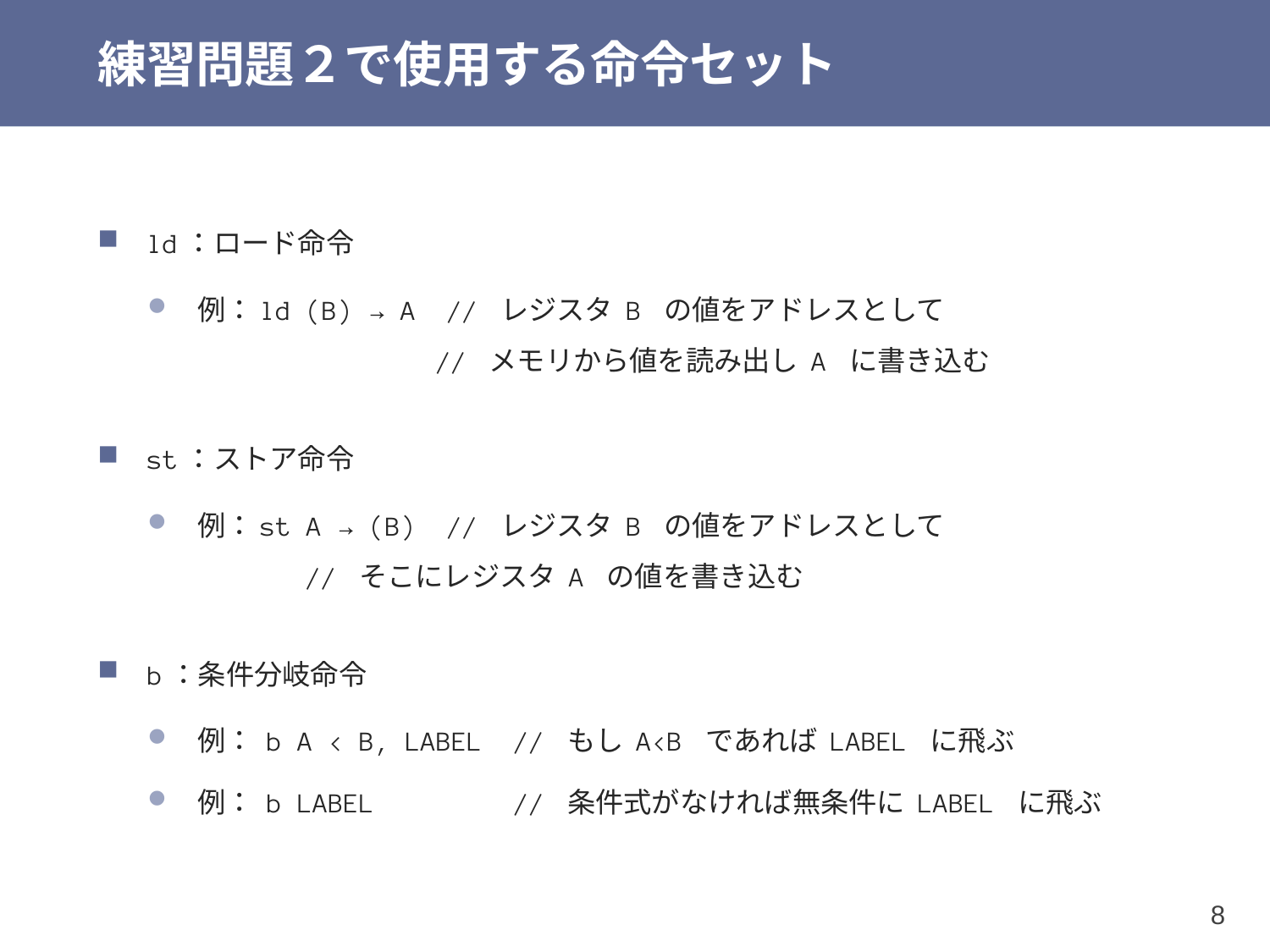

# 練習問題２で使用する命令セット
ld：ロード命令
例：ld (B) → A  // レジスタ B の値をアドレスとして
　　　　　　　　 // メモリから値を読み出し A に書き込む
st：ストア命令
例：st A → (B)  // レジスタ B の値をアドレスとして
                // そこにレジスタ A の値を書き込む
b：条件分岐命令
例： b A < B, LABEL  // もし A<B であれば LABEL に飛ぶ
例： b LABEL         // 条件式がなければ無条件に LABEL に飛ぶ